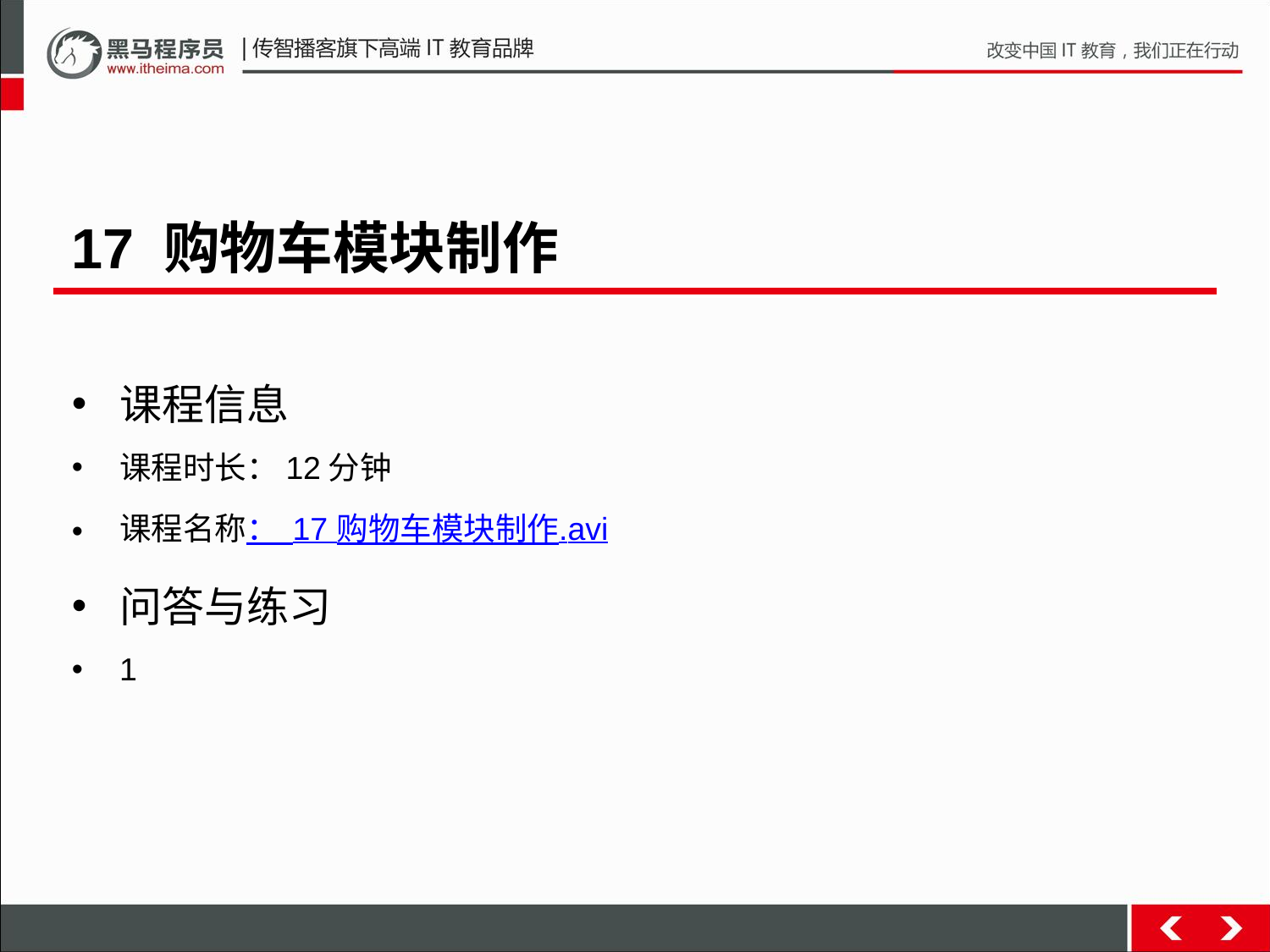

17 购物车模块制作
课程信息
课程时长：12分钟
课程名称：  17 购物车模块制作.avi
问答与练习
1